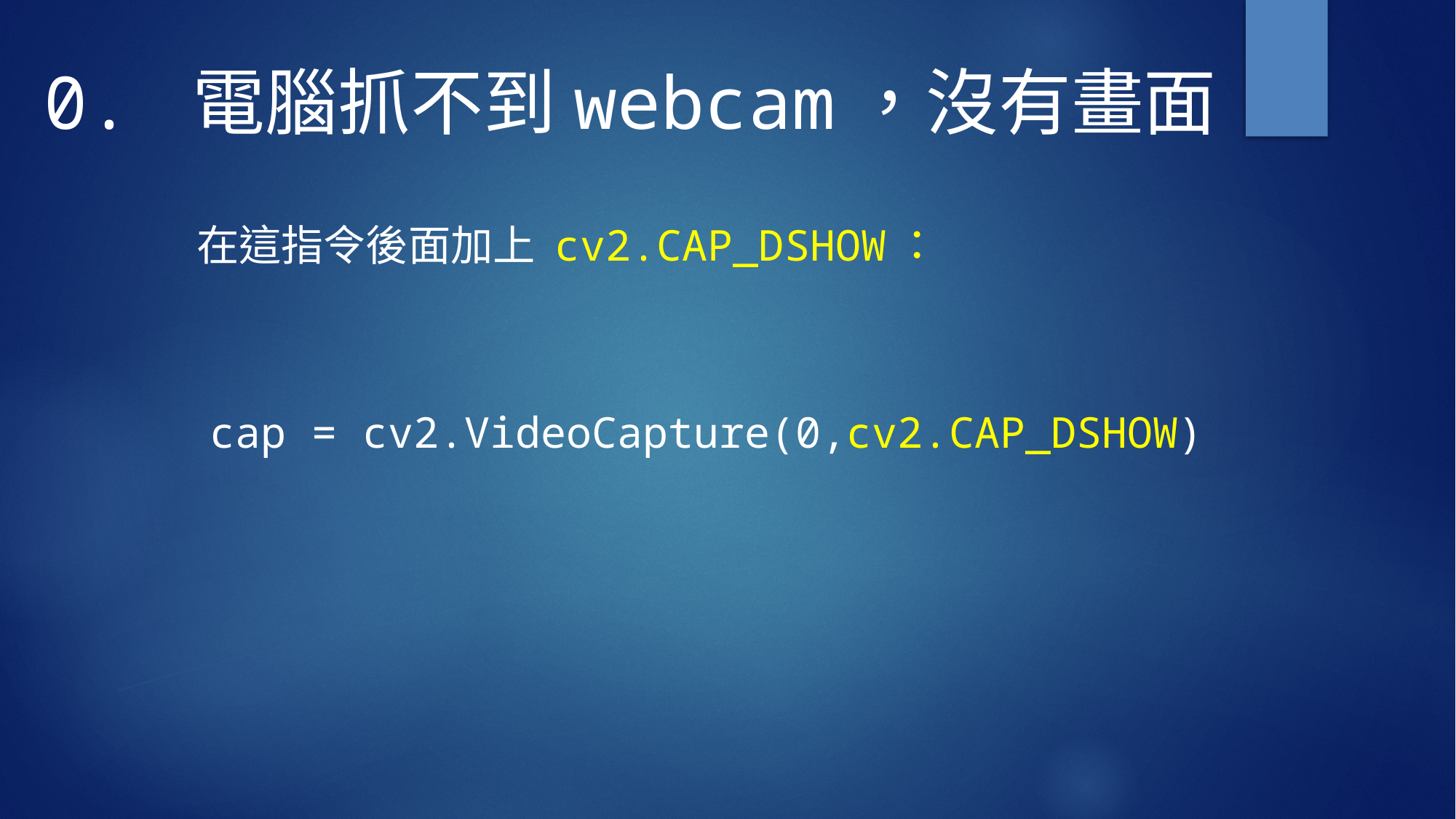

0. 電腦抓不到webcam，沒有畫面
在這指令後面加上 cv2.CAP_DSHOW：
cap = cv2.VideoCapture(0,cv2.CAP_DSHOW)